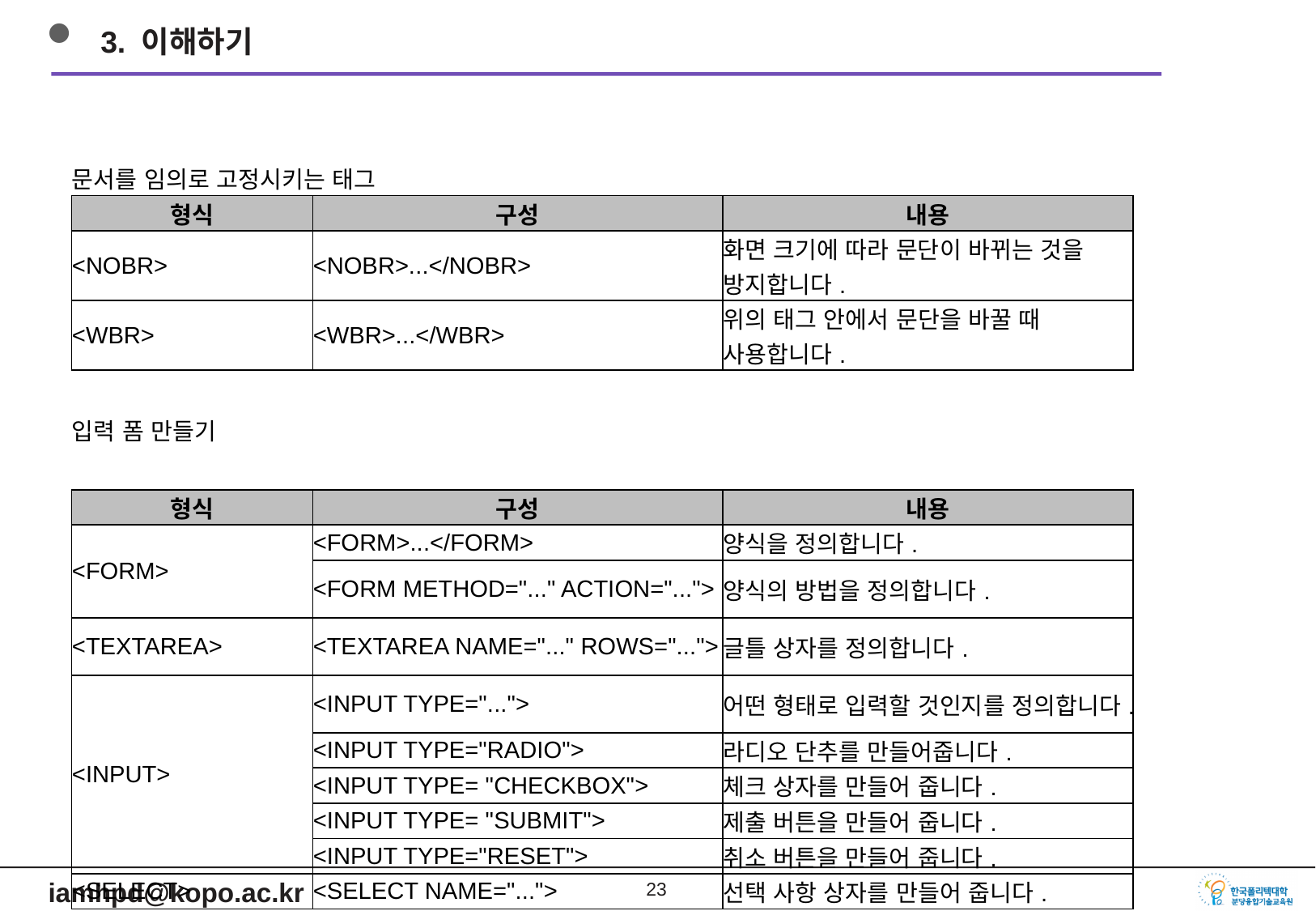

3. 이해하기
| 문서를 임의로 고정시키는 태그 |  |  |
| --- | --- | --- |
| 형식 | 구성 | 내용 |
| <NOBR> | <NOBR>...</NOBR> | 화면 크기에 따라 문단이 바뀌는 것을 방지합니다. |
| <WBR> | <WBR>...</WBR> | 위의 태그 안에서 문단을 바꿀 때 사용합니다. |
| 입력 폼 만들기 |  |  |
| 형식 | 구성 | 내용 |
| <FORM> | <FORM>...</FORM> | 양식을 정의합니다. |
|  | <FORM METHOD="..." ACTION="..."> | 양식의 방법을 정의합니다. |
| <TEXTAREA> | <TEXTAREA NAME="..." ROWS="..."> | 글틀 상자를 정의합니다. |
| <INPUT> | <INPUT TYPE="..."> | 어떤 형태로 입력할 것인지를 정의합니다. |
|  | <INPUT TYPE="RADIO"> | 라디오 단추를 만들어줍니다. |
|  | <INPUT TYPE= "CHECKBOX"> | 체크 상자를 만들어 줍니다. |
|  | <INPUT TYPE= "SUBMIT"> | 제출 버튼을 만들어 줍니다. |
|  | <INPUT TYPE="RESET"> | 취소 버튼을 만들어 줍니다. |
| <SELECT> | <SELECT NAME="..."> | 선택 사항 상자를 만들어 줍니다. |

23